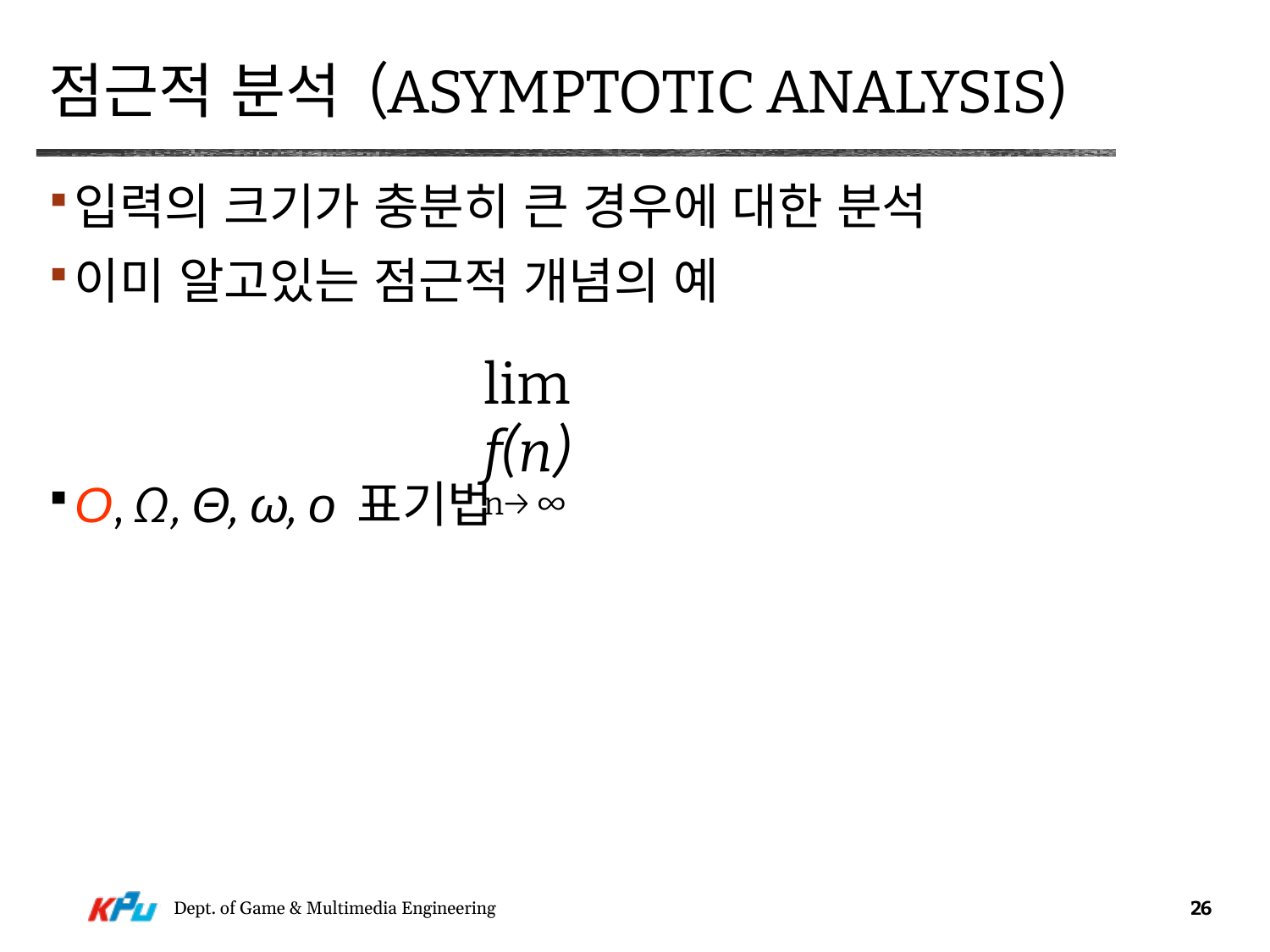

# 점근적 분석 (Asymptotic Analysis)
입력의 크기가 충분히 큰 경우에 대한 분석
이미 알고있는 점근적 개념의 예

Ο, Ω, Θ, ω, ο 표기법
lim f(n)
n→ ∞
Dept. of Game & Multimedia Engineering
26